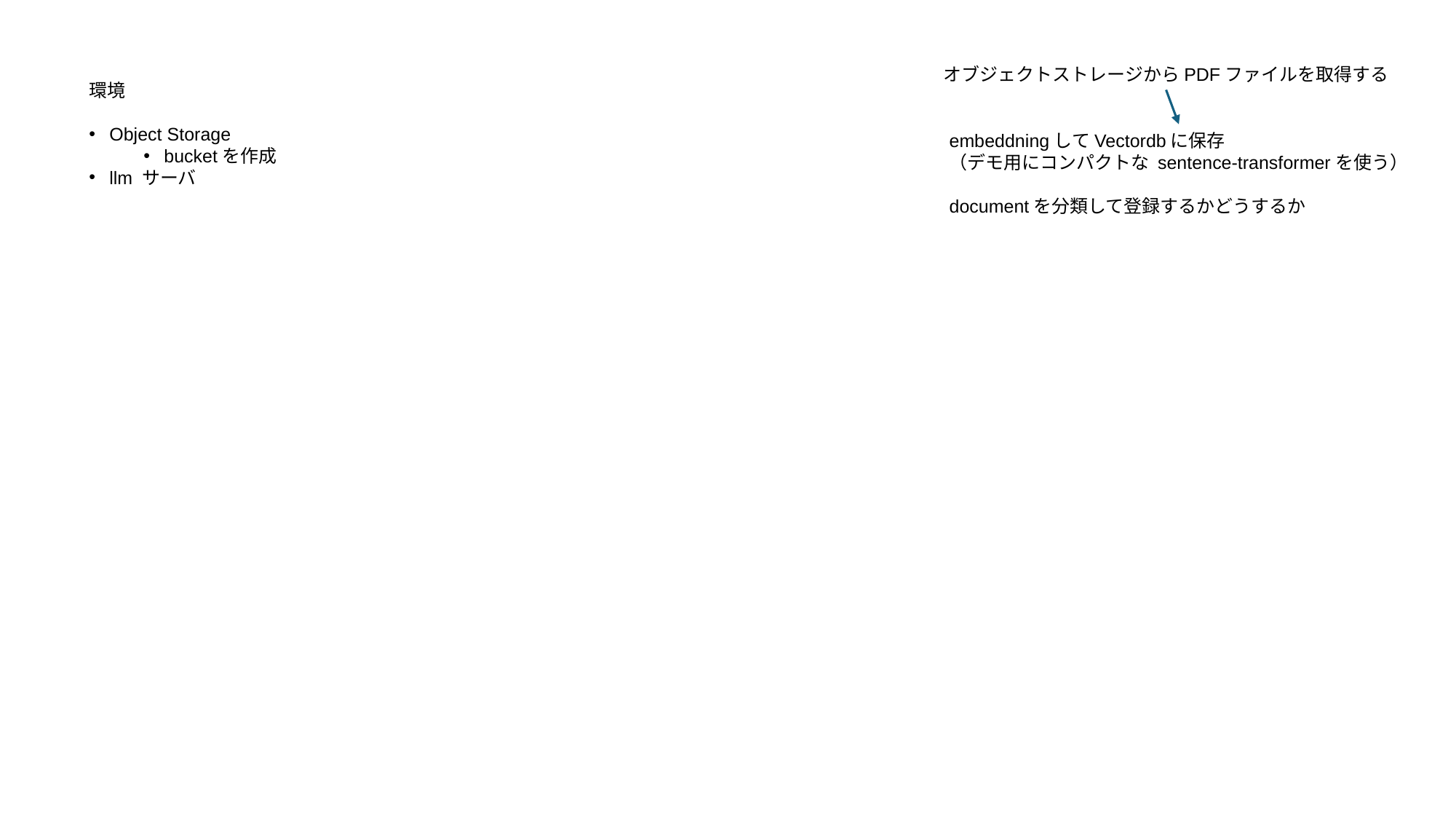

オブジェクトストレージからPDFファイルを取得する
環境

Object Storage
bucketを作成
llm サーバ

embeddningしてVectordbに保存
（デモ用にコンパクトな sentence-transformerを使う）

documentを分類して登録するかどうするか